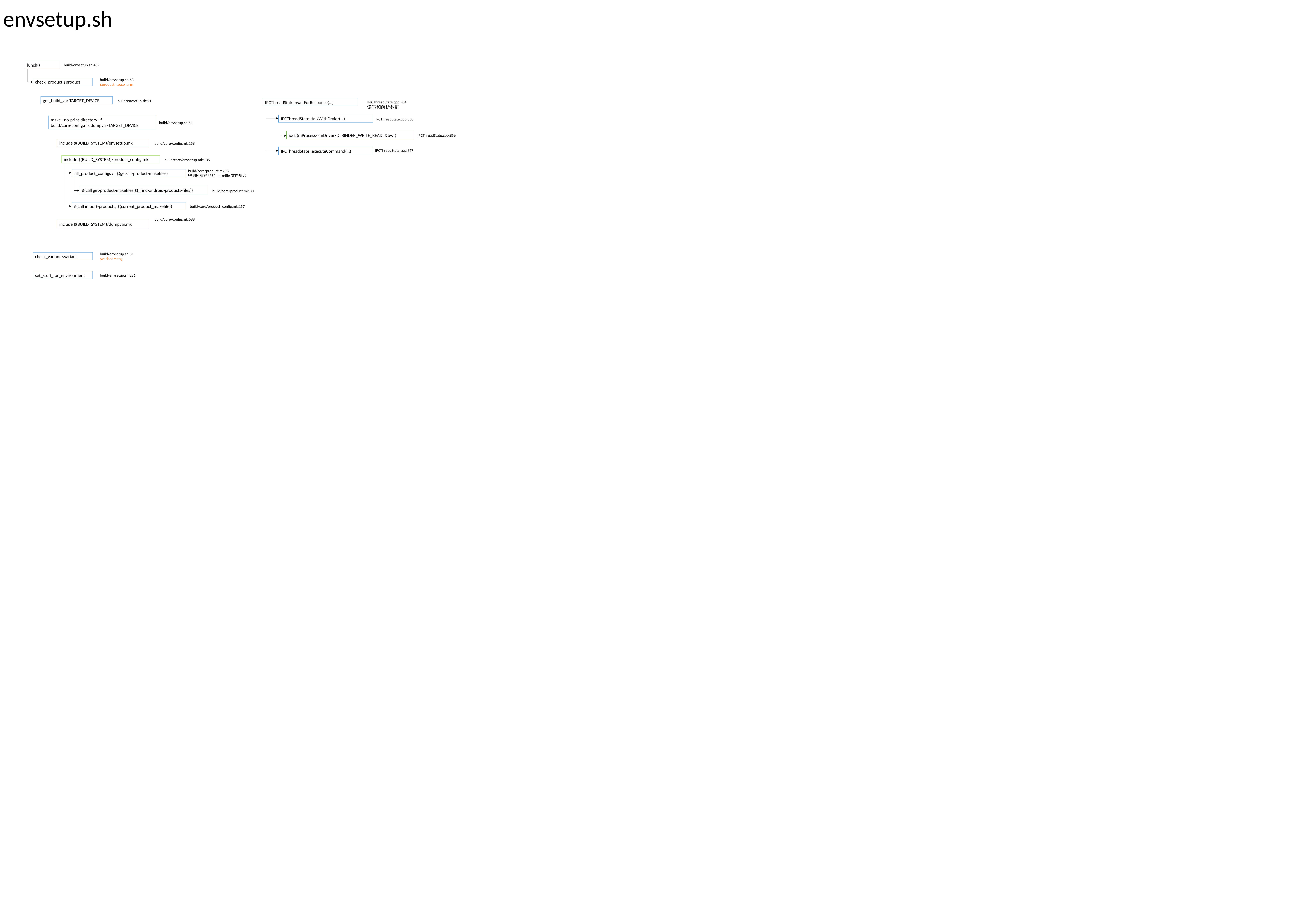

envsetup.sh
lunch()
build/envsetup.sh:489
build/envsetup.sh:63
$product =aosp_arm
check_product $product
get_build_var TARGET_DEVICE
build/envsetup.sh:51
IPICThreadState.cpp:904
读写和解析数据
IPCThreadState::waitForResponse(…)
IPCThreadState::talkWithDrvier(…)
IPCThreadState.cpp:803
make –no-print-directory –f
build/core/config.mk dumpvar-TARGET_DEVICE
build/envsetup.sh:51
ioctl(mProcess->mDriverFD, BINDER_WRITE_READ, &bwr)
IPCThreadState.cpp:856
include $(BUILD_SYSTEM)/envsetup.mk
build/core/config.mk:158
IPCThreadState.cpp:947
IPCThreadState::executeCommand(…)
include $(BUILD_SYSTEM)/product_config.mk
build/core/envsetup.mk:135
build/core/product.mk:59
得到所有产品的makefile文件集合
all_product_configs := $(get-all-product-makefiles)
$(call get-product-makefiles,$(_find-android-products-files))
build/core/product.mk:30
$(call import-products, $(current_product_makefile))
build/core/product_config.mk:157
build/core/config.mk:688
include $(BUILD_SYSTEM)/dumpvar.mk
build/envsetup.sh:81
$variant = eng
check_variant $variant
set_stuff_for_environment
build/envsetup.sh:231